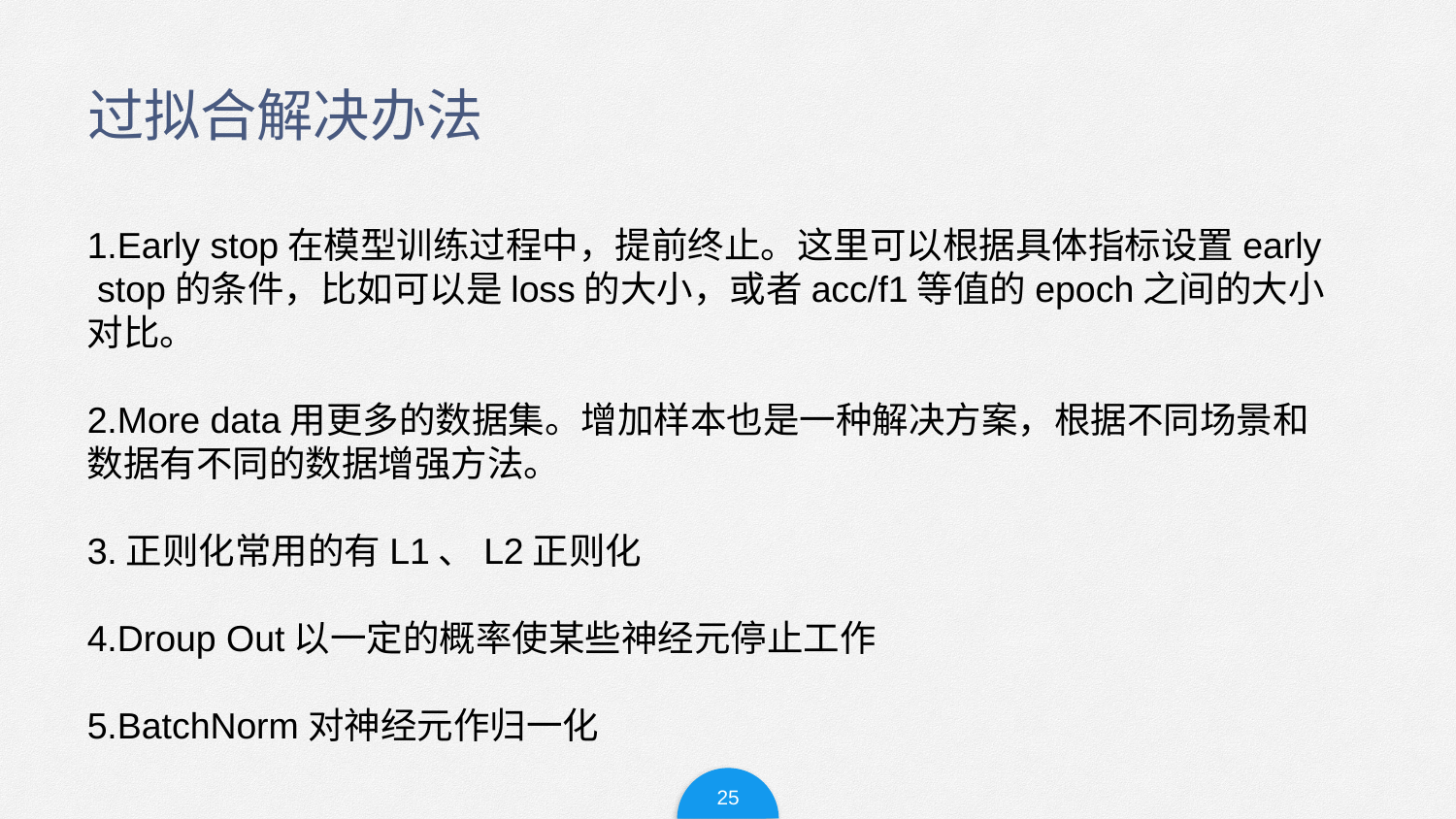

# 过拟合解决办法
1.Early stop在模型训练过程中，提前终止。这里可以根据具体指标设置early
 stop的条件，比如可以是loss的大小，或者acc/f1等值的epoch之间的大小对比。

2.More data用更多的数据集。增加样本也是一种解决方案，根据不同场景和数据有不同的数据增强方法。

3.正则化常用的有L1、L2正则化

4.Droup Out以一定的概率使某些神经元停止工作

5.BatchNorm对神经元作归一化
25